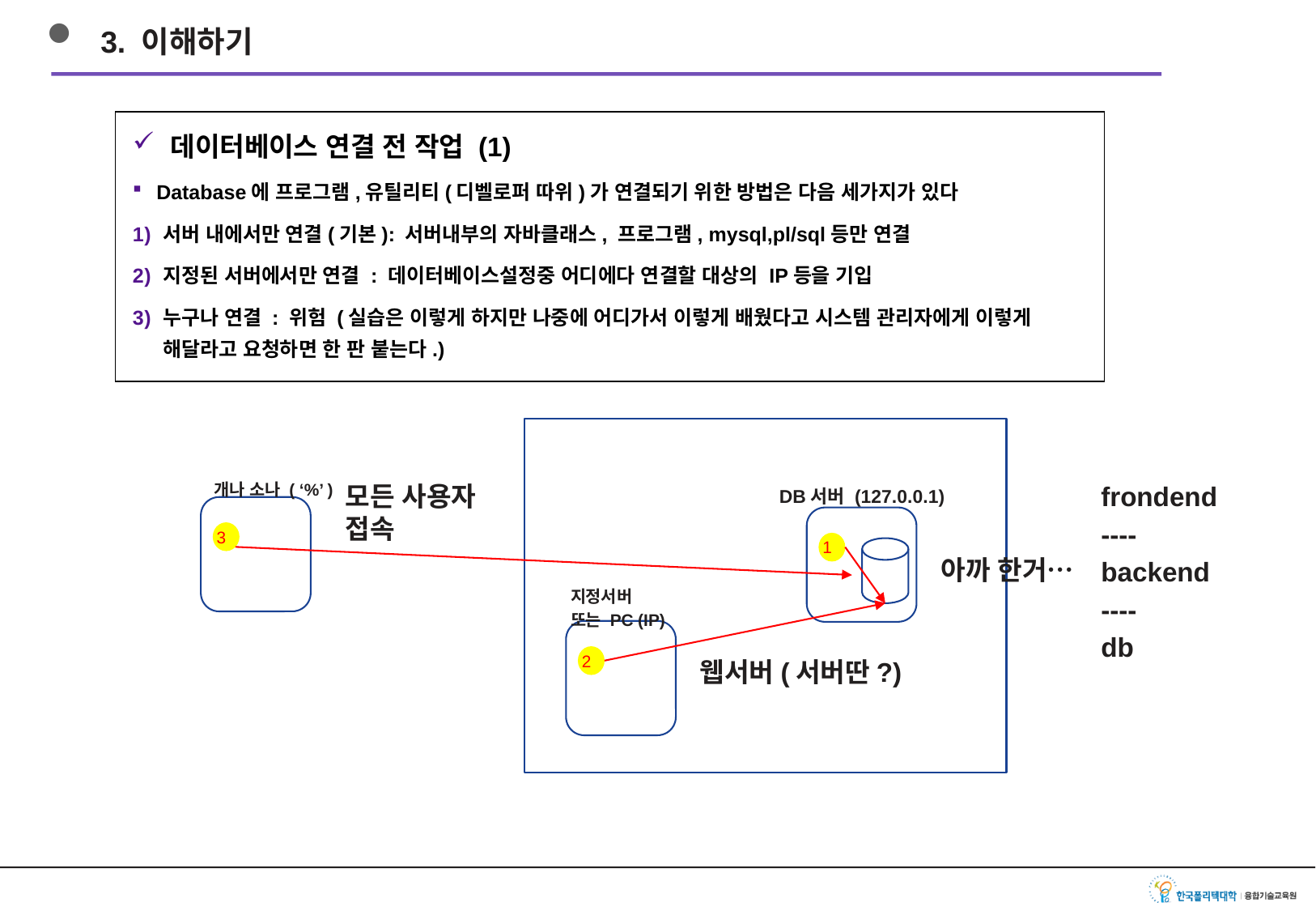

3. 이해하기
데이터베이스 연결 전 작업 (1)
Database에 프로그램,유틸리티(디벨로퍼 따위)가 연결되기 위한 방법은 다음 세가지가 있다
서버 내에서만 연결(기본): 서버내부의 자바클래스, 프로그램, mysql,pl/sql등만 연결
지정된 서버에서만 연결 : 데이터베이스설정중 어디에다 연결할 대상의 IP등을 기입
누구나 연결 : 위험 (실습은 이렇게 하지만 나중에 어디가서 이렇게 배웠다고 시스템 관리자에게 이렇게 해달라고 요청하면 한 판 붙는다.)

개나 소나 ( ‘%’ )
모든 사용자 접속
frondend
----
backend
----
db

DB서버 (127.0.0.1)

3
1

아까 한거…
지정서버
또는 PC (IP)

2
웹서버(서버딴?)